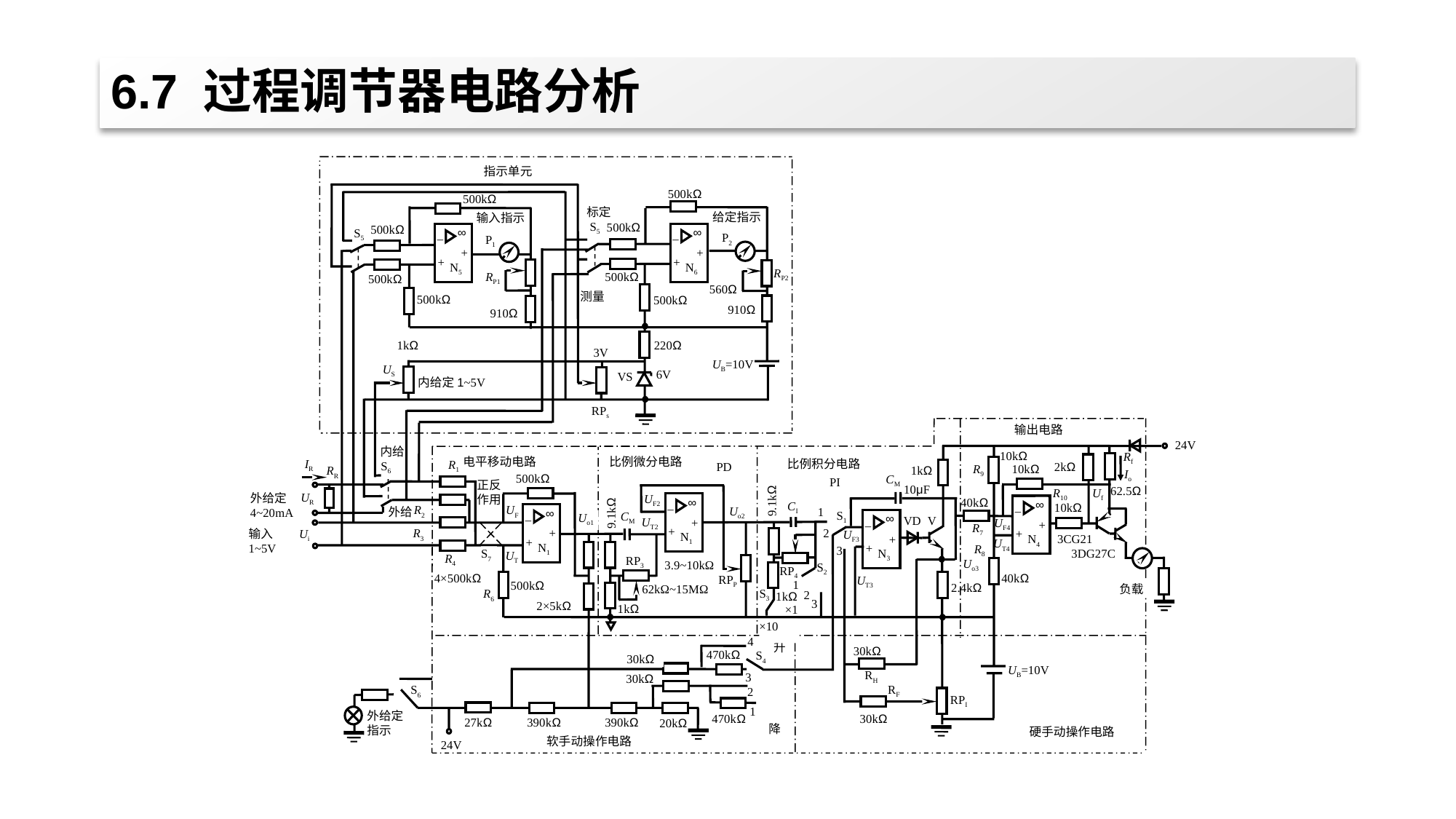

# 6.7 过程调节器电路分析

指示单元

500kΩ

500kΩ

标定

R
给定指示
输入指示
S5
500kΩ
500kΩ

∞
_

+
+
N6
∞
S5
_
P2

P1

+

+

N5

RP2

500kΩ
RP1

500kΩ

560Ω

测量

500kΩ
500kΩ

910Ω
910Ω

220Ω
1kΩ
3V
UB=10V

US

6V

VS

内给定1~5V

RPs

输出电路

24V

内给

10kΩ
Rf

电平移动电路
比例微分电路

比例积分电路
IR

R1
S6
2kΩ
PD

R9
10kΩ
1kΩ
RR
Io
500kΩ
CM
PI

正反
作用

10μF

62.5Ω

R10
Uf

9.1kΩ
UR
外给定
4~20mA
UF2

∞
_

+
+
N1

40kΩ

∞
_

+
+
N4

CI

10kΩ

9.1kΩ
R2
UF
Uo2
外给

∞
_

+
+
N1
1

S1

CM
Uo1

∞
_

+
+
N3

VD
V
UT2
UF4

R7

2
R3
输入
1~5V

Ui

UF3

3CG21

UT4

R8

3

3DG27C
S7

UT

R4
RP3

Uo3

3.9~10kΩ

S2

RP4

40kΩ

4×500kΩ

RPP
UT3

1
500kΩ
2.4kΩ
62kΩ~15MΩ
负载

S3
R6
2
1kΩ

3
2×5kΩ

1kΩ

×1

×10

4

升
30kΩ

470kΩ
S4
30kΩ

UB=10V

RH

3

30kΩ

RF
S6
2

RPI

1

外给定
指示
470kΩ
30kΩ
27kΩ
390kΩ
390kΩ
20kΩ

降
硬手动操作电路

软手动操作电路
24V